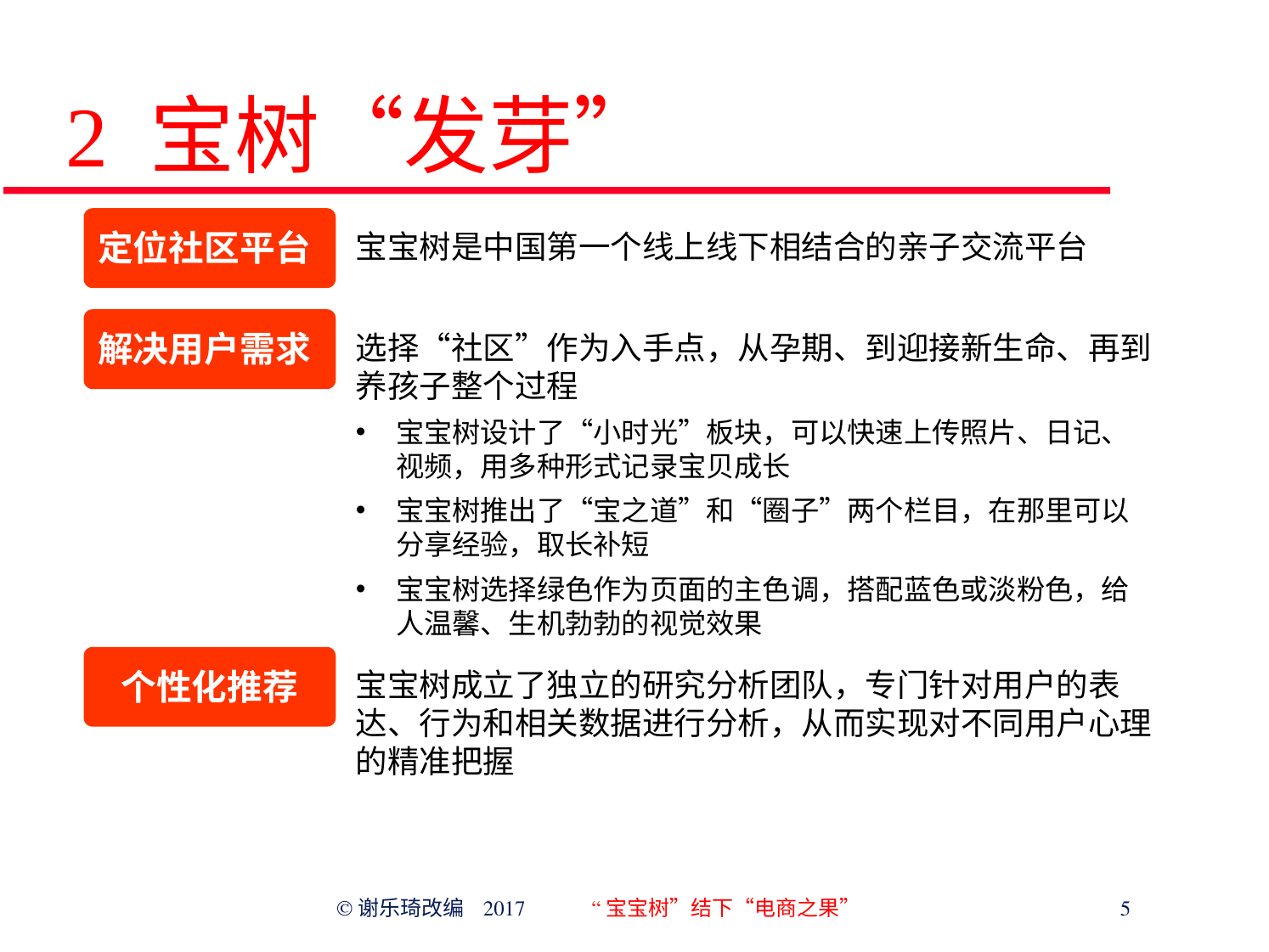

# 2 宝树“发芽”

定位社区平台
宝宝树是中国第一个线上线下相结合的亲子交流平台

解决用户需求
选择“社区”作为入手点，从孕期、到迎接新生命、再到养孩子整个过程
宝宝树设计了“小时光”板块，可以快速上传照片、日记、视频，用多种形式记录宝贝成长
宝宝树推出了“宝之道”和“圈子”两个栏目，在那里可以分享经验，取长补短
宝宝树选择绿色作为页面的主色调，搭配蓝色或淡粉色，给人温馨、生机勃勃的视觉效果

个性化推荐
宝宝树成立了独立的研究分析团队，专门针对用户的表达、行为和相关数据进行分析，从而实现对不同用户心理的精准把握